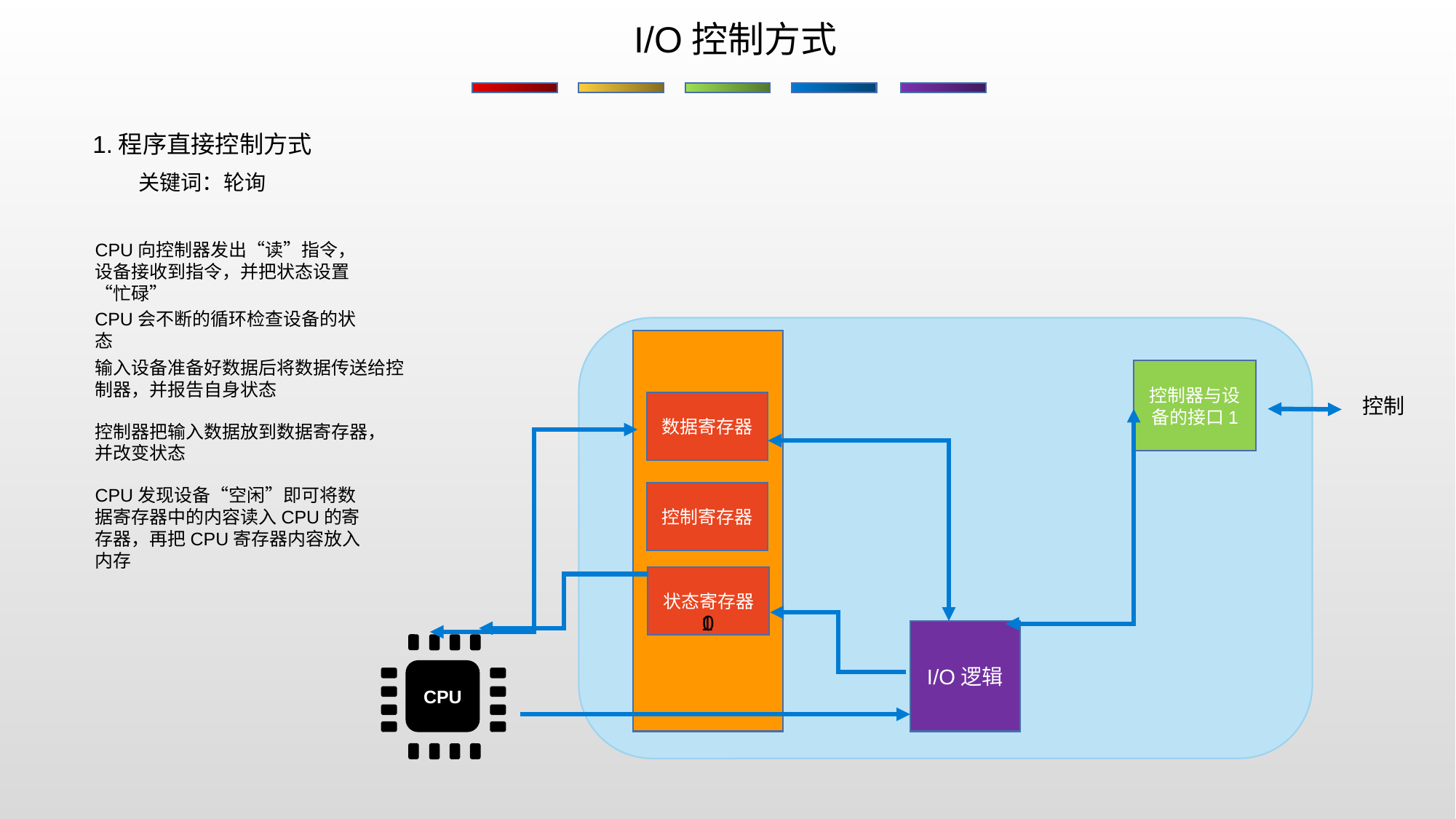

I/O控制方式

1.程序直接控制方式
关键词：轮询
CPU向控制器发出“读”指令，设备接收到指令，并把状态设置“忙碌”
CPU会不断的循环检查设备的状态

输入设备准备好数据后将数据传送给控制器，并报告自身状态
控制器与设备的接口1
控制
数据寄存器
控制器把输入数据放到数据寄存器，并改变状态
CPU发现设备“空闲”即可将数据寄存器中的内容读入CPU的寄存器，再把CPU寄存器内容放入内存
控制寄存器
状态寄存器
1
0
I/O逻辑

CPU